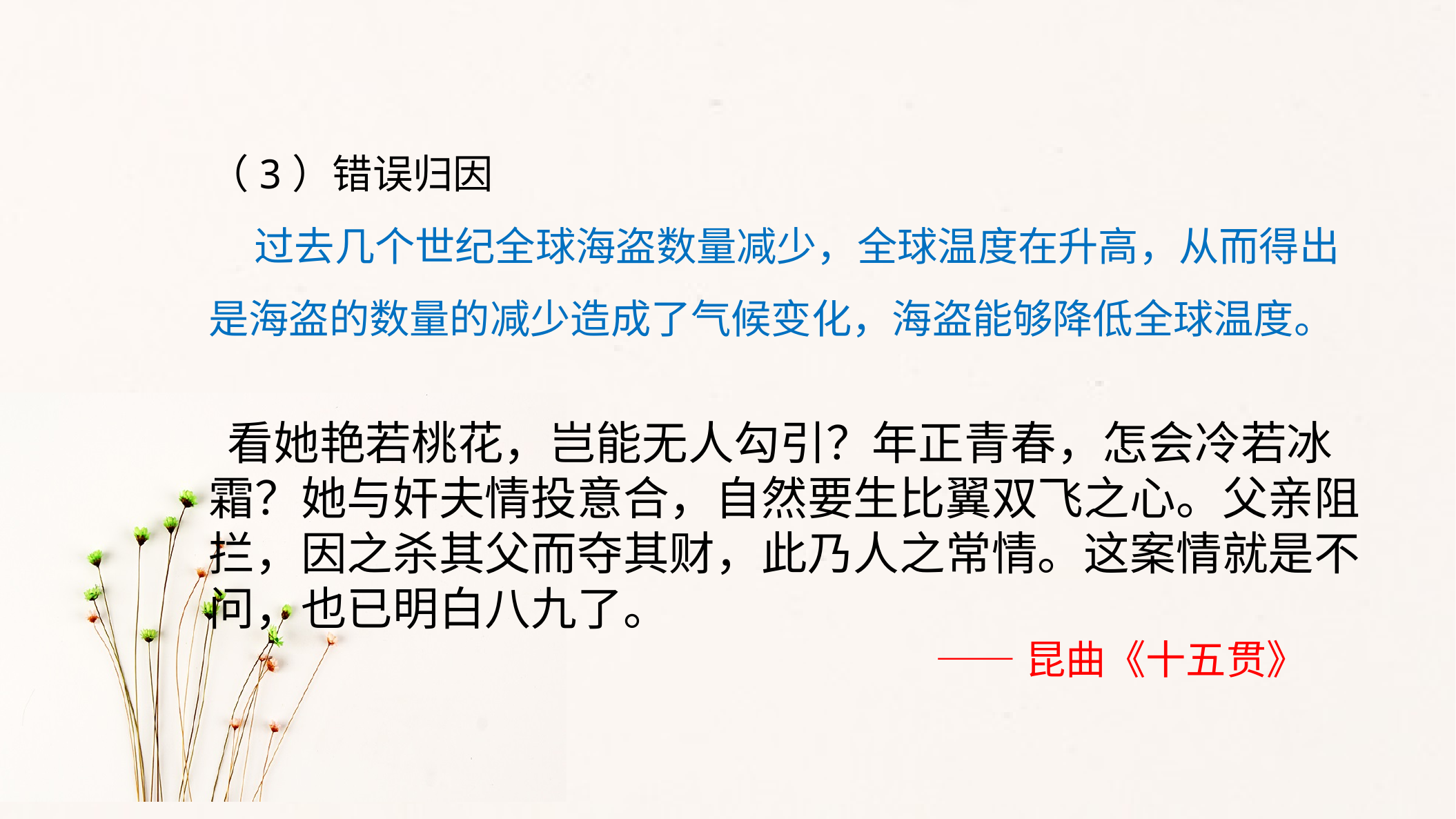

（3）错误归因
    过去几个世纪全球海盗数量减少，全球温度在升高，从而得出是海盗的数量的减少造成了气候变化，海盗能够降低全球温度。

 看她艳若桃花，岂能无人勾引？年正青春，怎会冷若冰霜？她与奸夫情投意合，自然要生比翼双飞之心。父亲阻拦，因之杀其父而夺其财，此乃人之常情。这案情就是不问，也已明白八九了。
                                                                                 ——昆曲《十五贯》